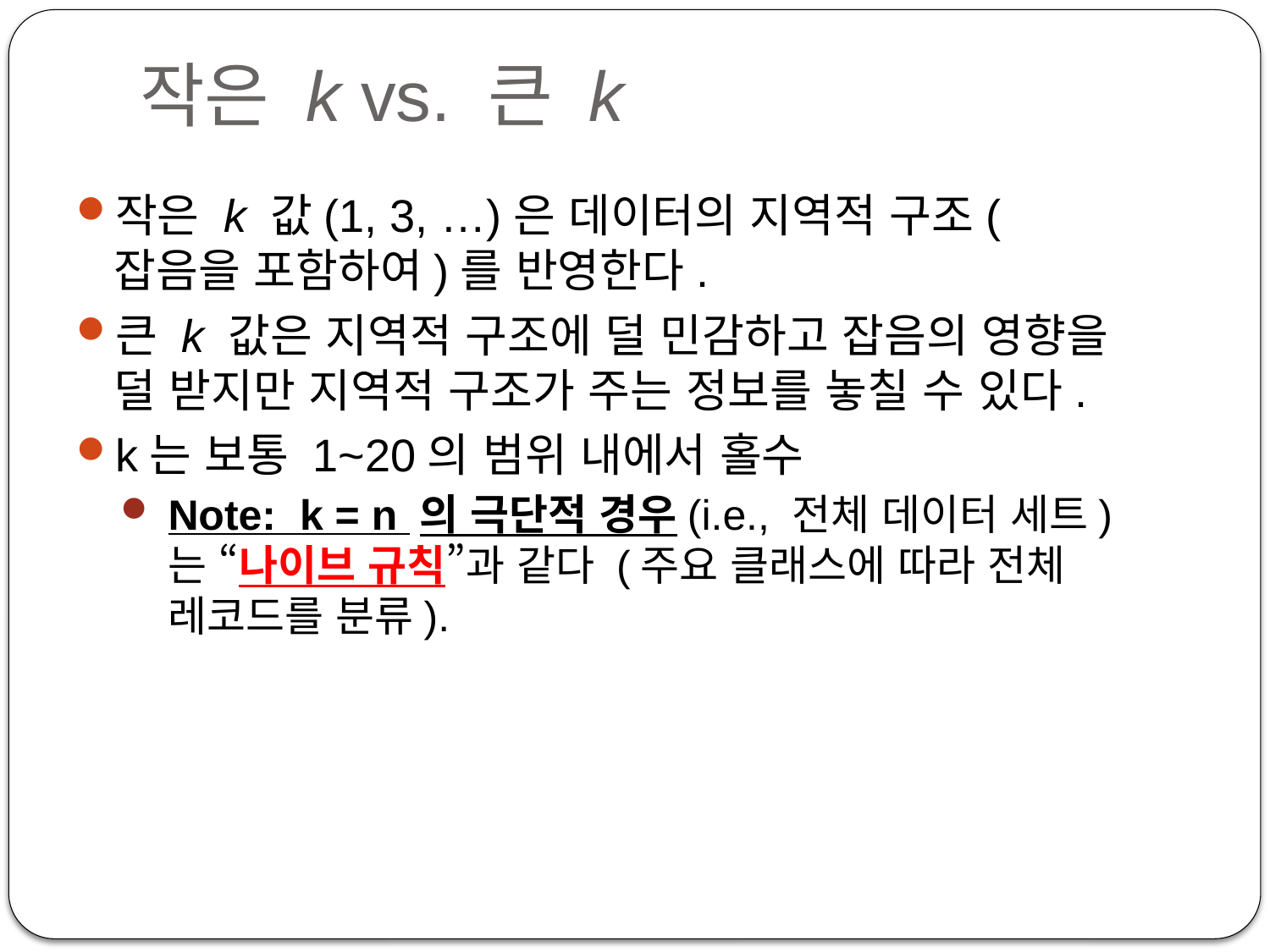

# 작은 k vs. 큰 k
작은 k 값(1, 3, …)은 데이터의 지역적 구조(잡음을 포함하여)를 반영한다.
큰 k 값은 지역적 구조에 덜 민감하고 잡음의 영향을 덜 받지만 지역적 구조가 주는 정보를 놓칠 수 있다.
k는 보통 1~20의 범위 내에서 홀수
Note:  k = n 의 극단적 경우(i.e., 전체 데이터 세트)는 “나이브 규칙”과 같다 (주요 클래스에 따라 전체 레코드를 분류).